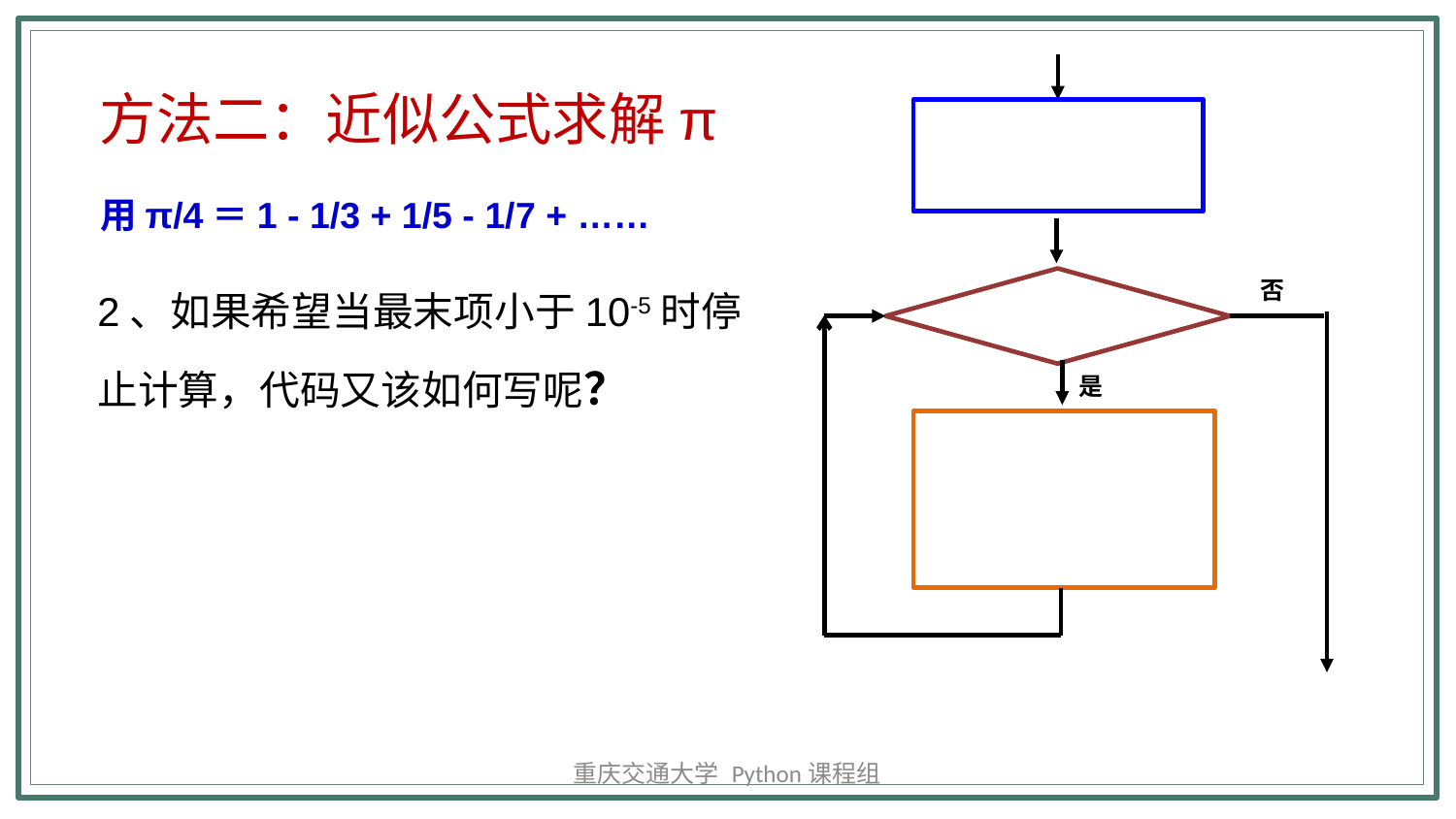

否
是

方法二：近似公式求解π
用π/4＝1 - 1/3 + 1/5 - 1/7 + ……
2、如果希望当最末项小于10-5时停止计算，代码又该如何写呢？
重庆交通大学 Python课程组